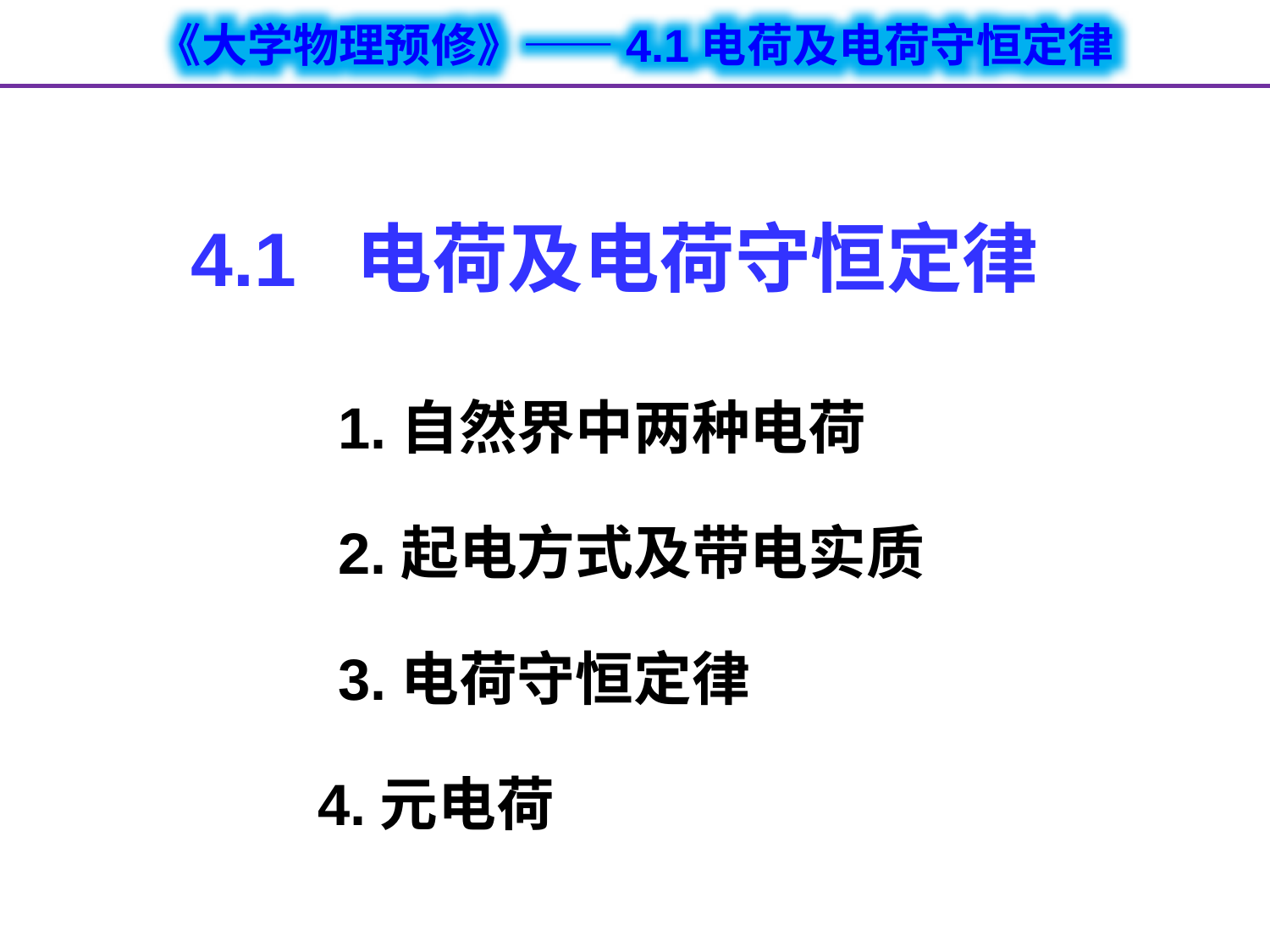

# 4.1  电荷及电荷守恒定律
    1.自然界中两种电荷
    2.起电方式及带电实质
    3.电荷守恒定律
     4.元电荷